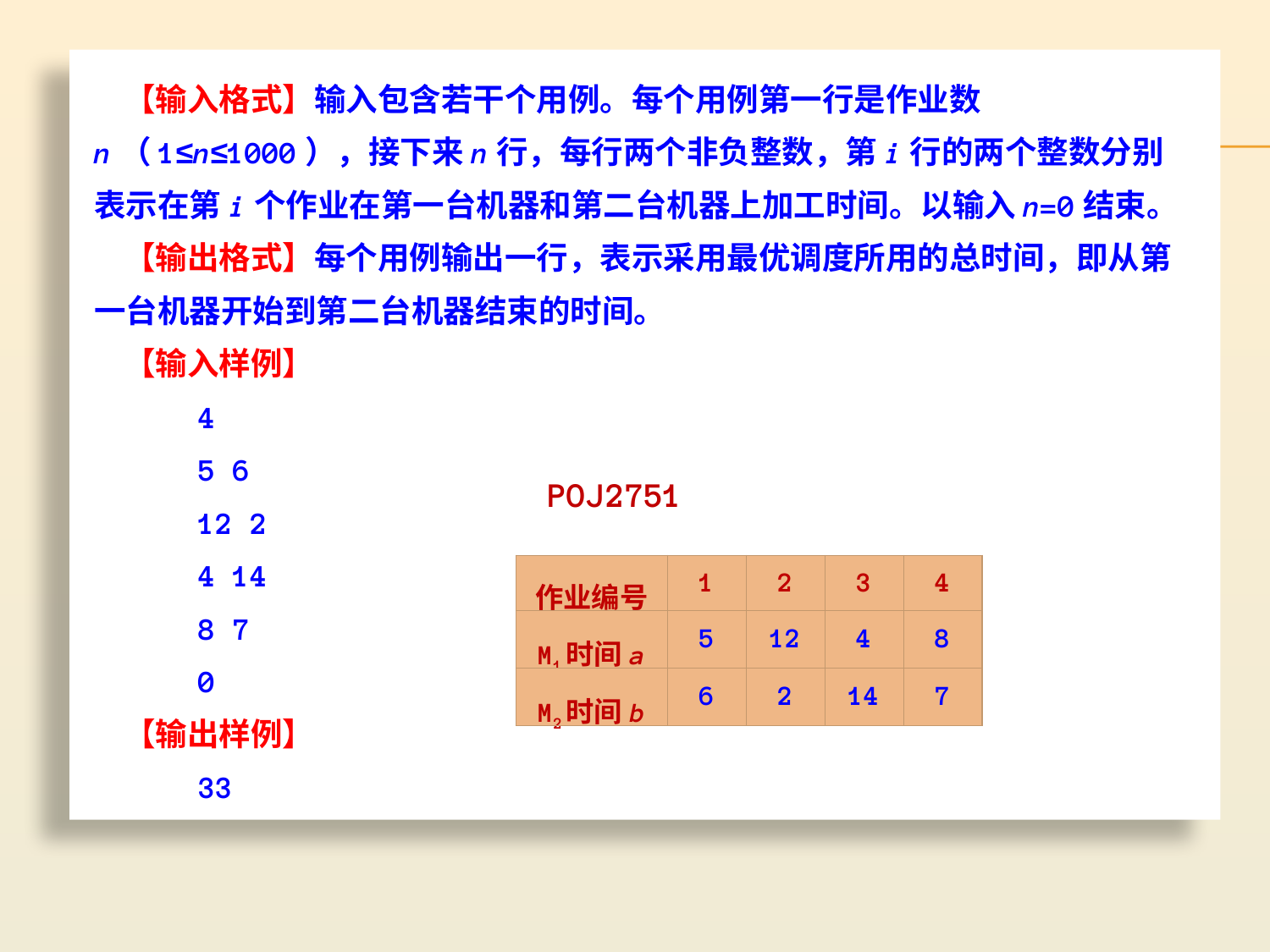

【输入格式】输入包含若干个用例。每个用例第一行是作业数n（1≤n≤1000），接下来n行，每行两个非负整数，第i行的两个整数分别表示在第i个作业在第一台机器和第二台机器上加工时间。以输入n=0结束。
   【输出格式】每个用例输出一行，表示采用最优调度所用的总时间，即从第一台机器开始到第二台机器结束的时间。
   【输入样例】
      4
      5 6
      12 2
      4 14
      8 7
      0
   【输出样例】
      33
POJ2751
| 作业编号 | 1 | 2 | 3 | 4 |
| --- | --- | --- | --- | --- |
| M1时间a | 5 | 12 | 4 | 8 |
| M2时间b | 6 | 2 | 14 | 7 |